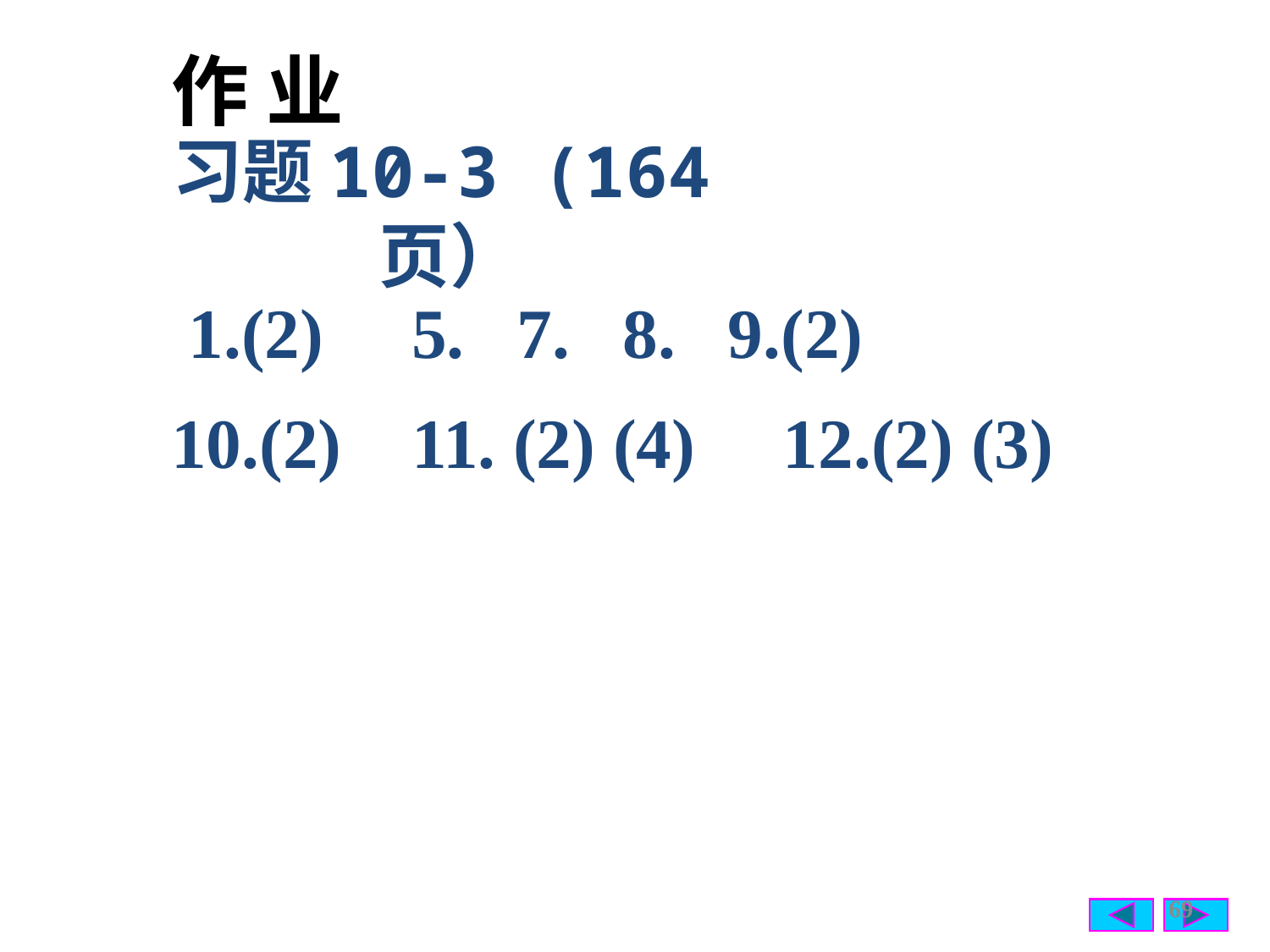

作 业
习题10-3 (164页）
    1.(2)     5.   7.   8.   9.(2)
10.(2)    11. (2) (4)     12.(2) (3)
69